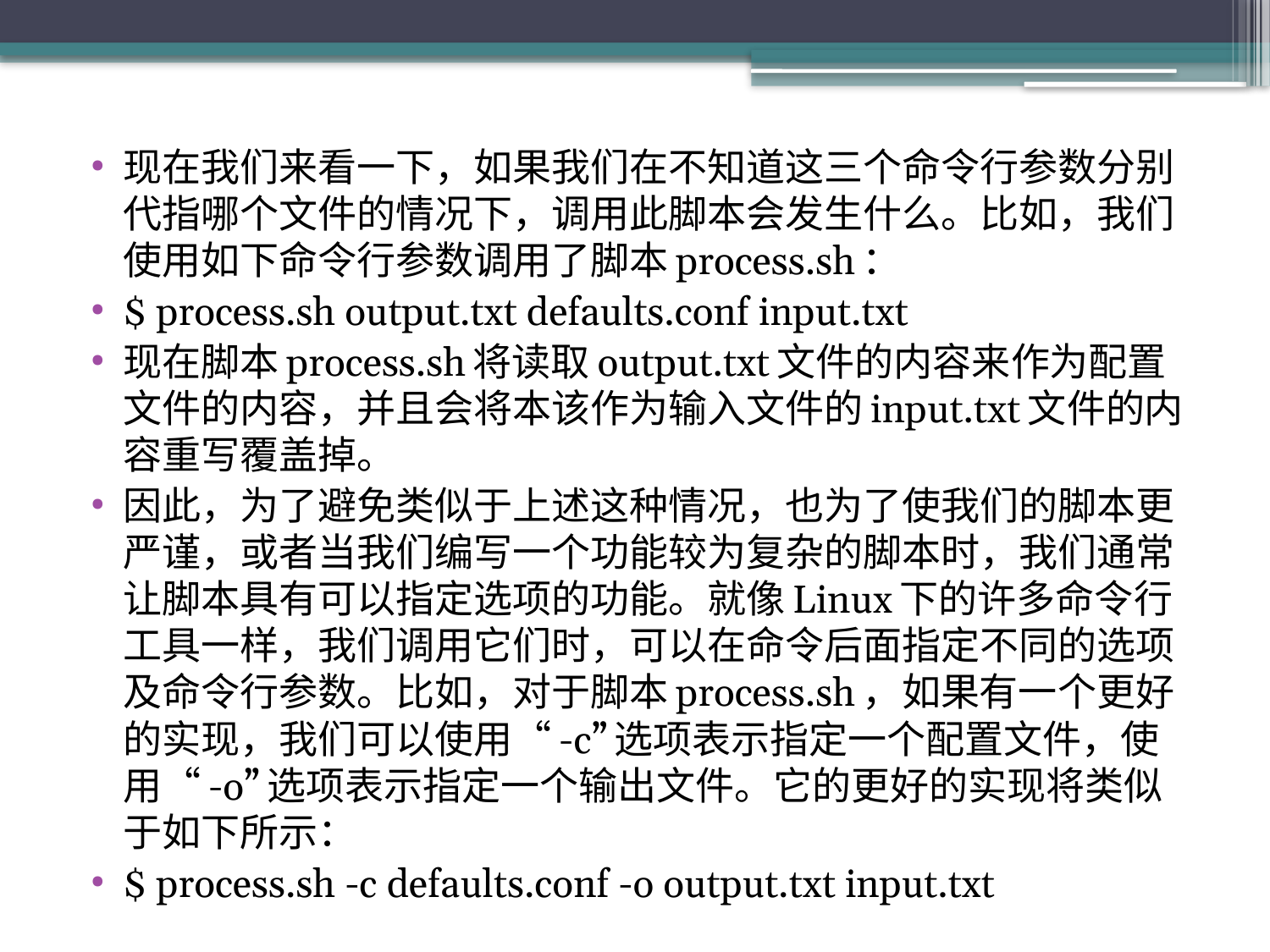

现在我们来看一下，如果我们在不知道这三个命令行参数分别代指哪个文件的情况下，调用此脚本会发生什么。比如，我们使用如下命令行参数调用了脚本process.sh：
$ process.sh output.txt defaults.conf input.txt
现在脚本process.sh将读取output.txt文件的内容来作为配置文件的内容，并且会将本该作为输入文件的input.txt文件的内容重写覆盖掉。
因此，为了避免类似于上述这种情况，也为了使我们的脚本更严谨，或者当我们编写一个功能较为复杂的脚本时，我们通常让脚本具有可以指定选项的功能。就像Linux下的许多命令行工具一样，我们调用它们时，可以在命令后面指定不同的选项及命令行参数。比如，对于脚本process.sh，如果有一个更好的实现，我们可以使用“-c”选项表示指定一个配置文件，使用“-o”选项表示指定一个输出文件。它的更好的实现将类似于如下所示：
$ process.sh -c defaults.conf -o output.txt input.txt